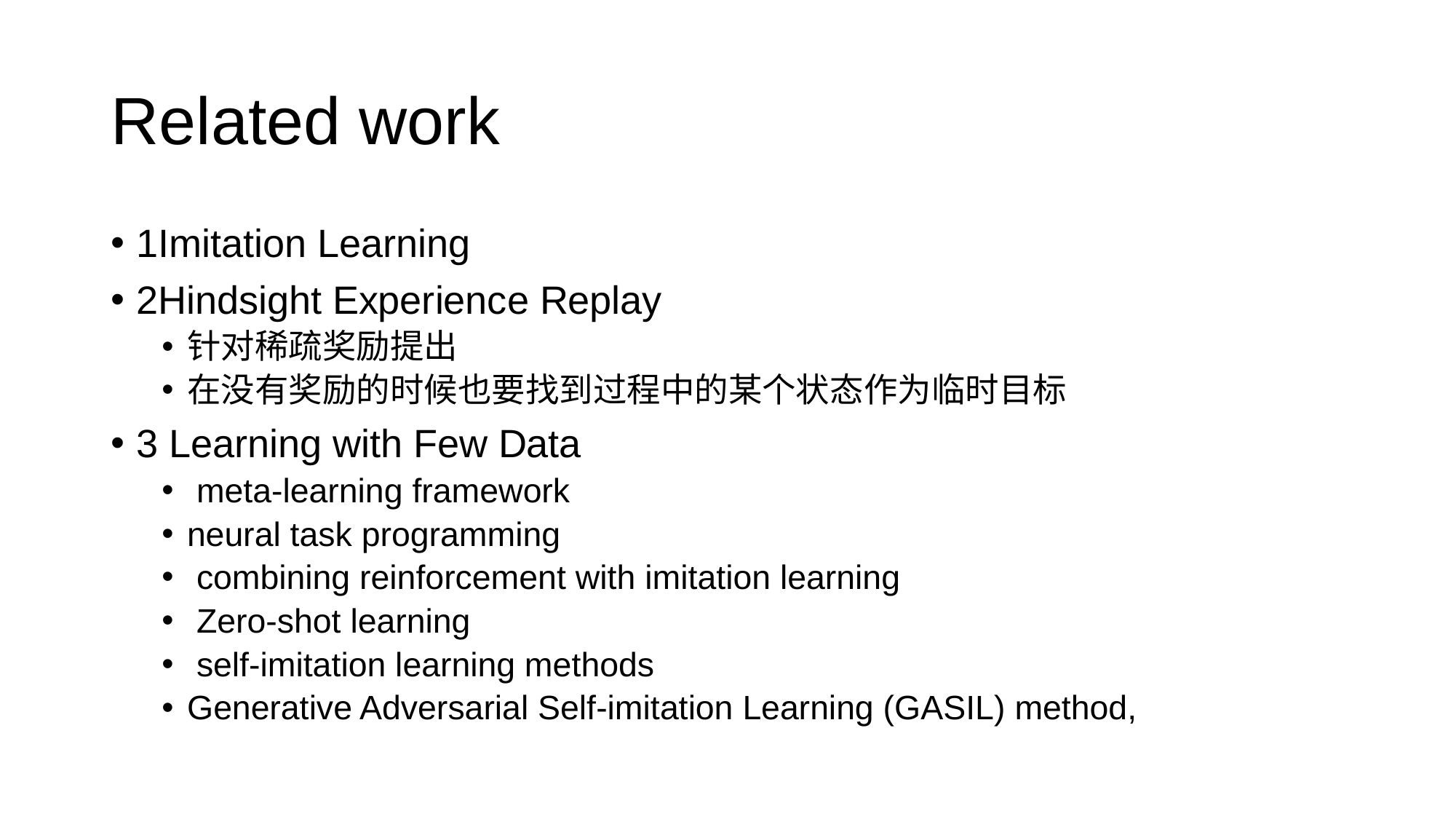

# Related work
1Imitation Learning
2Hindsight Experience Replay
针对稀疏奖励提出
在没有奖励的时候也要找到过程中的某个状态作为临时目标
3 Learning with Few Data
 meta-learning framework
neural task programming
 combining reinforcement with imitation learning
 Zero-shot learning
 self-imitation learning methods
Generative Adversarial Self-imitation Learning (GASIL) method,